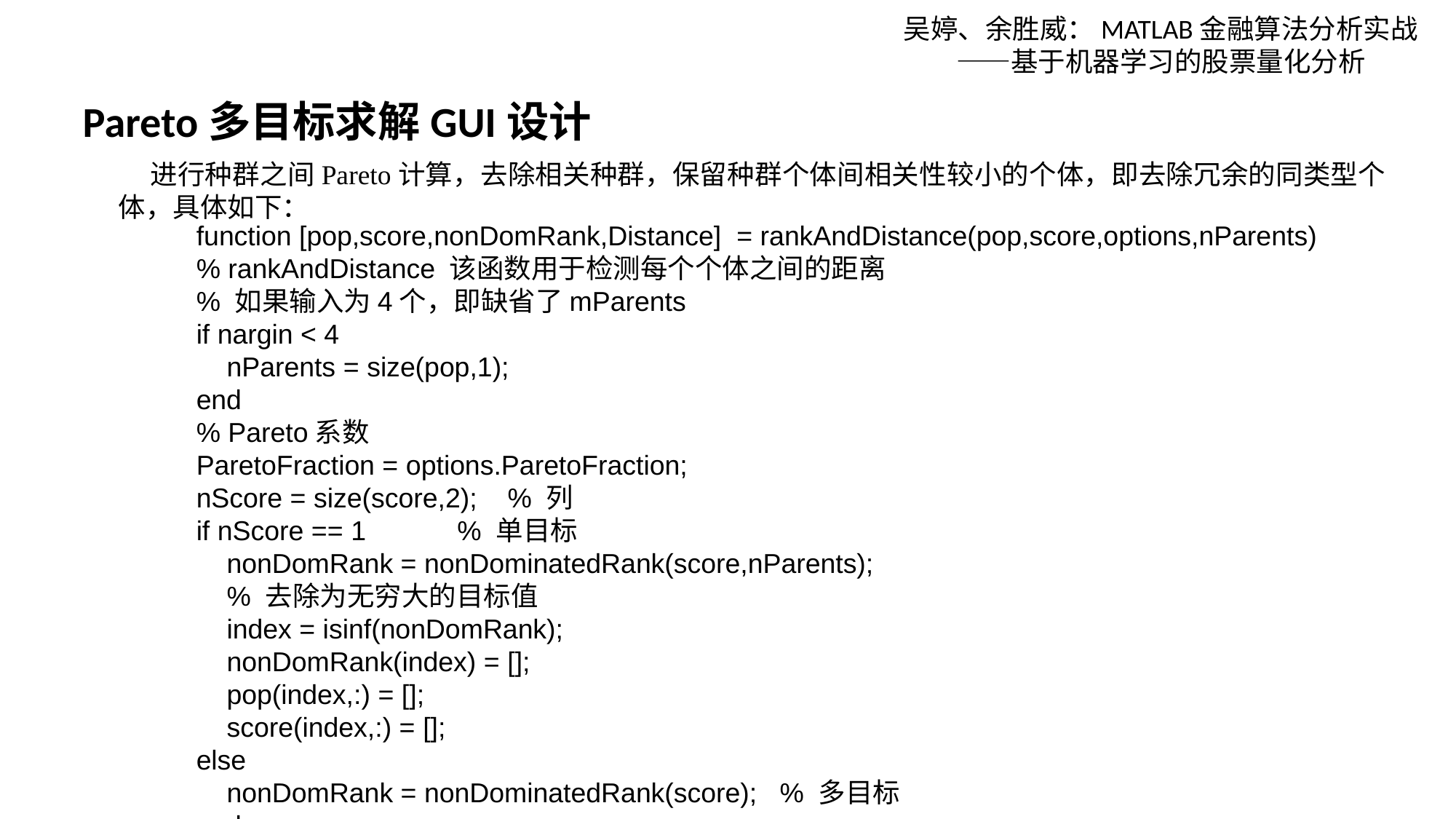

吴婷、余胜威：MATLAB金融算法分析实战——基于机器学习的股票量化分析
Pareto多目标求解GUI设计
进行种群之间Pareto计算，去除相关种群，保留种群个体间相关性较小的个体，即去除冗余的同类型个体，具体如下：
function [pop,score,nonDomRank,Distance]  = rankAndDistance(pop,score,options,nParents)
% rankAndDistance 该函数用于检测每个个体之间的距离
% 如果输入为4个，即缺省了mParents
if nargin < 4
    nParents = size(pop,1);
end
% Pareto系数
ParetoFraction = options.ParetoFraction;
nScore = size(score,2);    % 列
if nScore == 1            % 单目标
    nonDomRank = nonDominatedRank(score,nParents);
    % 去除为无穷大的目标值
    index = isinf(nonDomRank);
    nonDomRank(index) = [];
    pop(index,:) = [];
    score(index,:) = [];
else
    nonDomRank = nonDominatedRank(score);   % 多目标
end